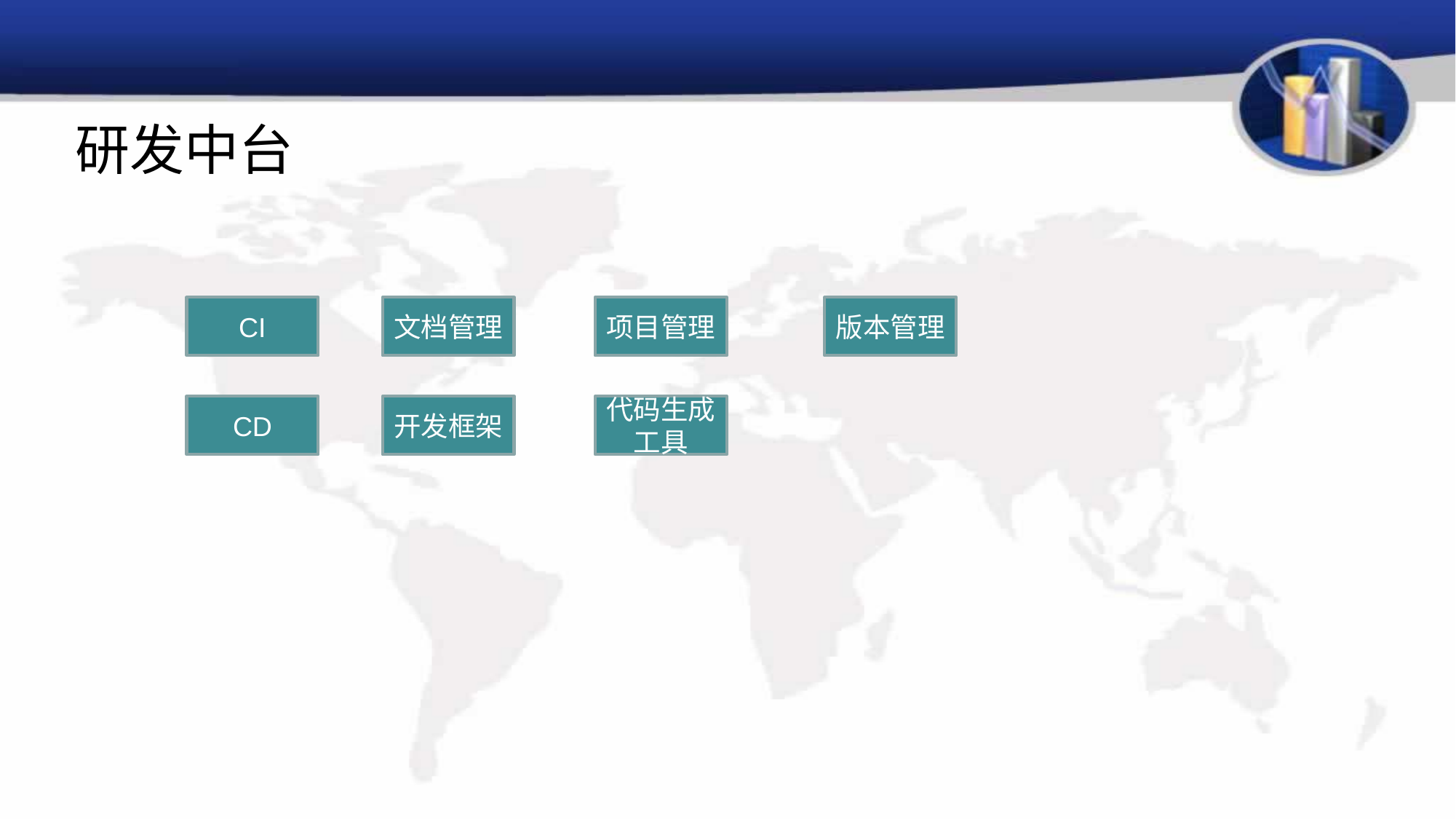

# 研发中台

CI
文档管理
项目管理
版本管理
CD
开发框架
代码生成工具